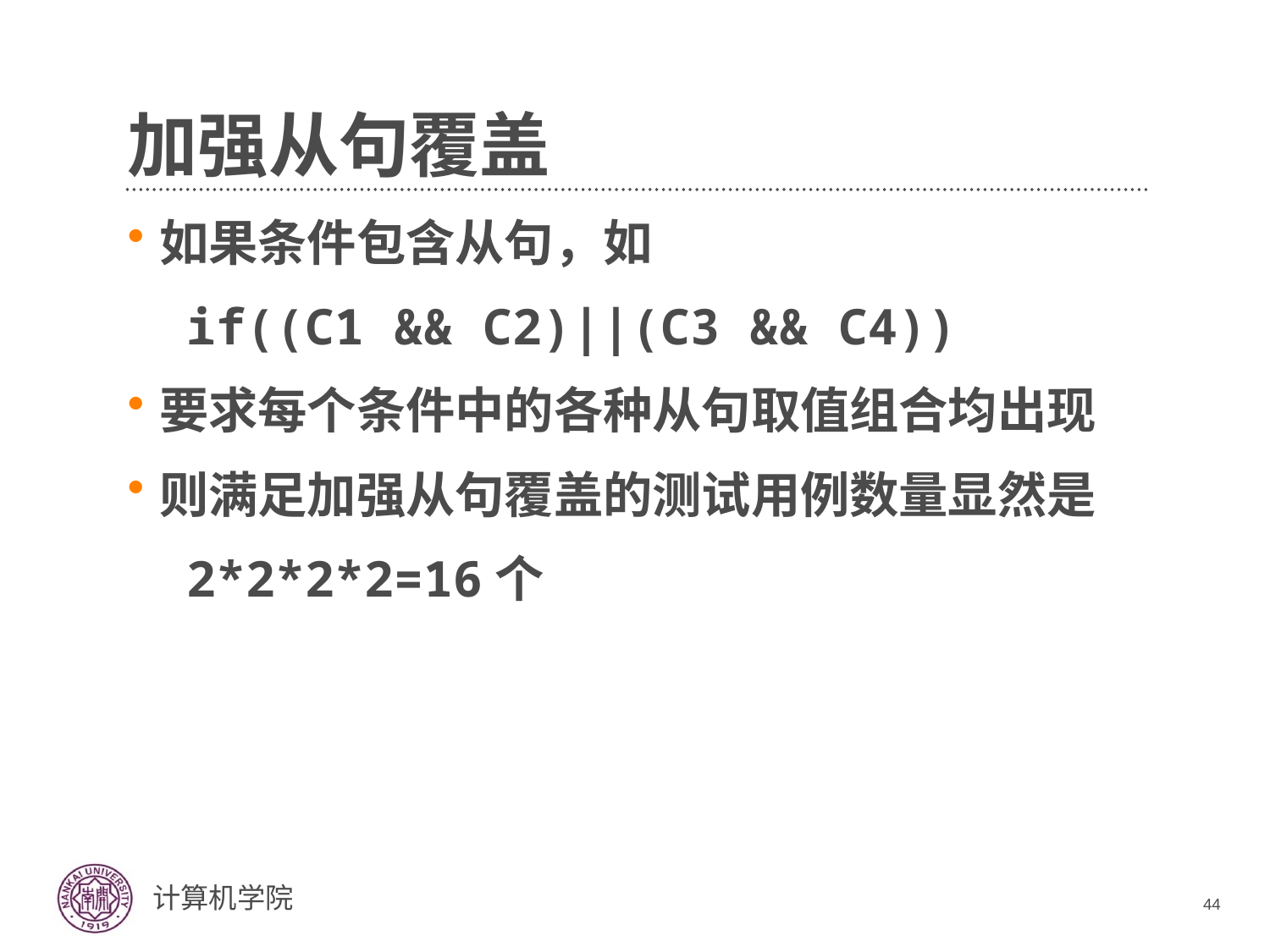

# 加强从句覆盖
如果条件包含从句，如
  if((C1 && C2)||(C3 && C4))
要求每个条件中的各种从句取值组合均出现
则满足加强从句覆盖的测试用例数量显然是
  2*2*2*2=16个

44